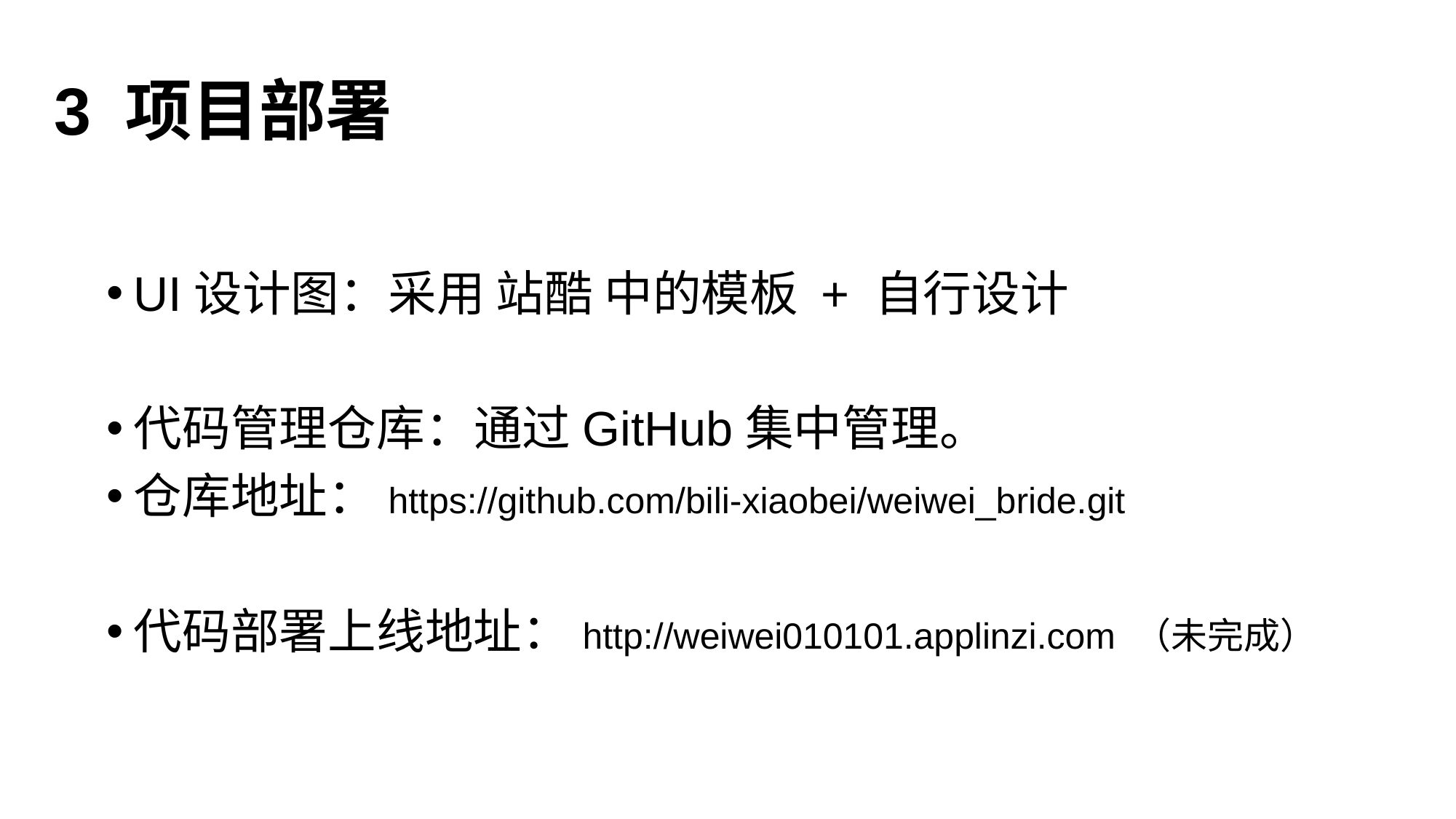

# 3 项目部署
UI设计图：采用 站酷 中的模板 + 自行设计

代码管理仓库：通过GitHub集中管理。
仓库地址：https://github.com/bili-xiaobei/weiwei_bride.git

代码部署上线地址：http://weiwei010101.applinzi.com （未完成）